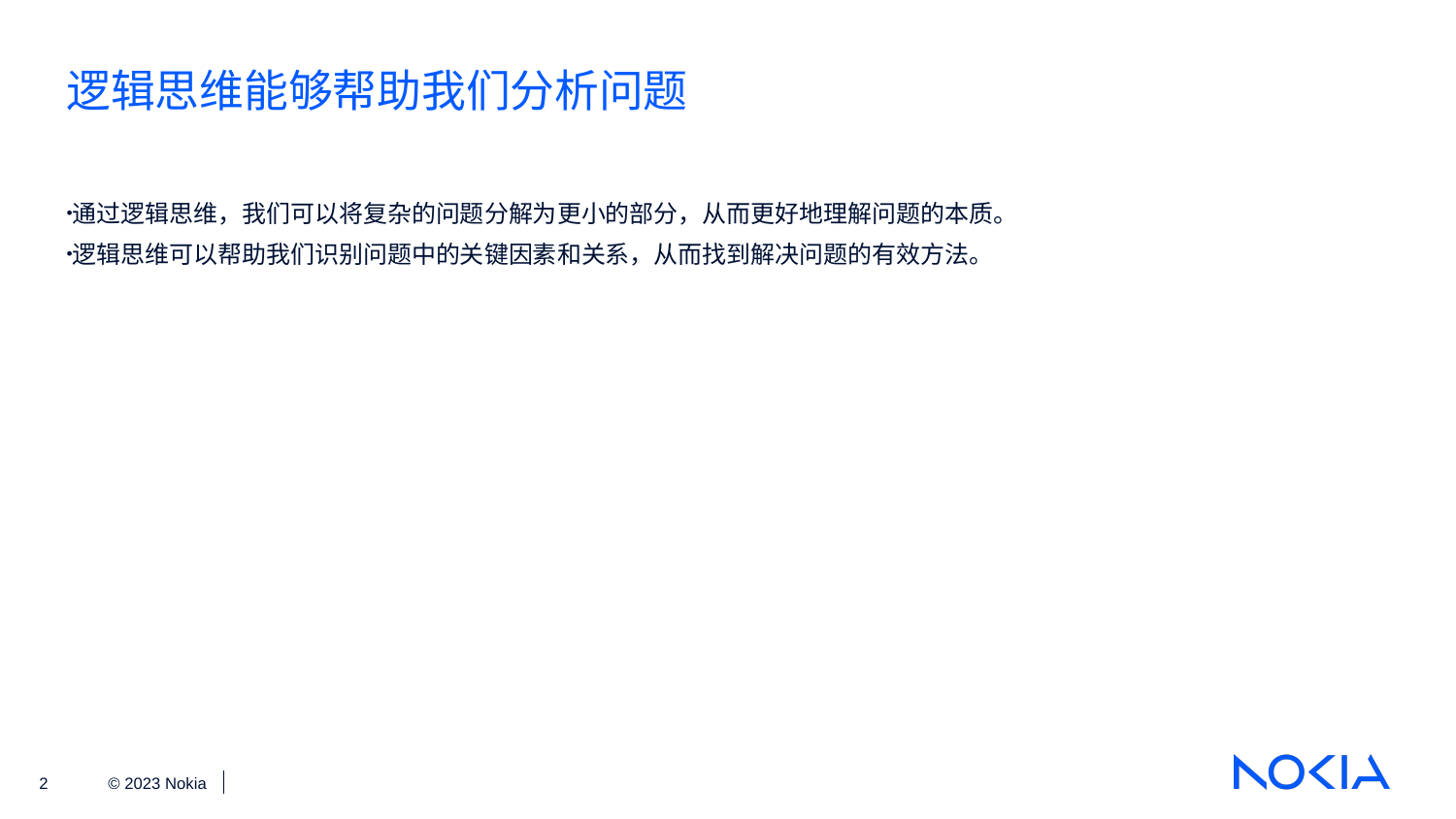

逻辑思维能够帮助我们分析问题

通过逻辑思维，我们可以将复杂的问题分解为更小的部分，从而更好地理解问题的本质。
逻辑思维可以帮助我们识别问题中的关键因素和关系，从而找到解决问题的有效方法。